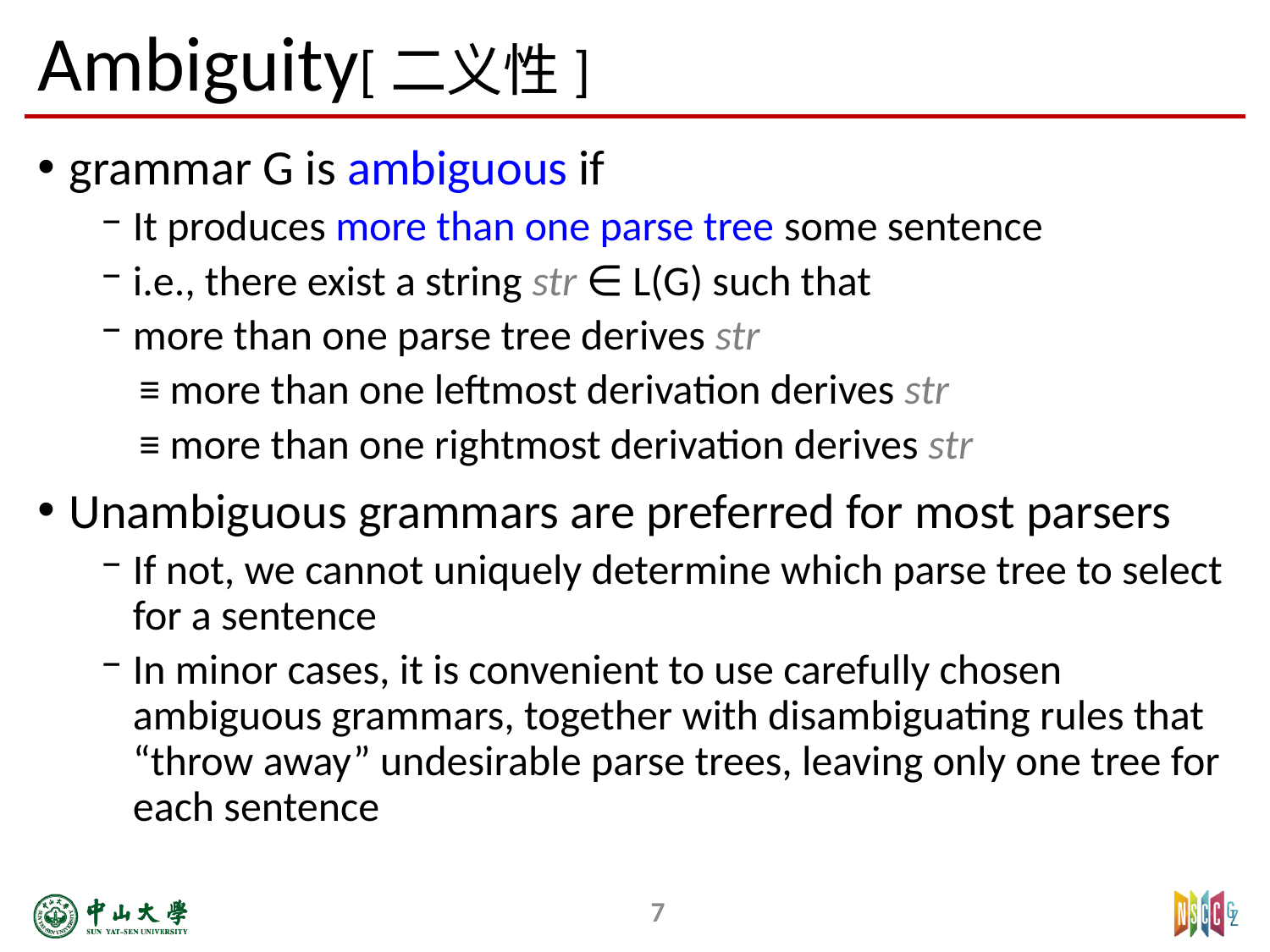

# Ambiguity[二义性]
grammar G is ambiguous if
It produces more than one parse tree some sentence
i.e., there exist a string str ∈ L(G) such that
more than one parse tree derives str
    ≡ more than one leftmost derivation derives str
    ≡ more than one rightmost derivation derives str
Unambiguous grammars are preferred for most parsers
If not, we cannot uniquely determine which parse tree to select for a sentence
In minor cases, it is convenient to use carefully chosen ambiguous grammars, together with disambiguating rules that “throw away” undesirable parse trees, leaving only one tree for each sentence
7